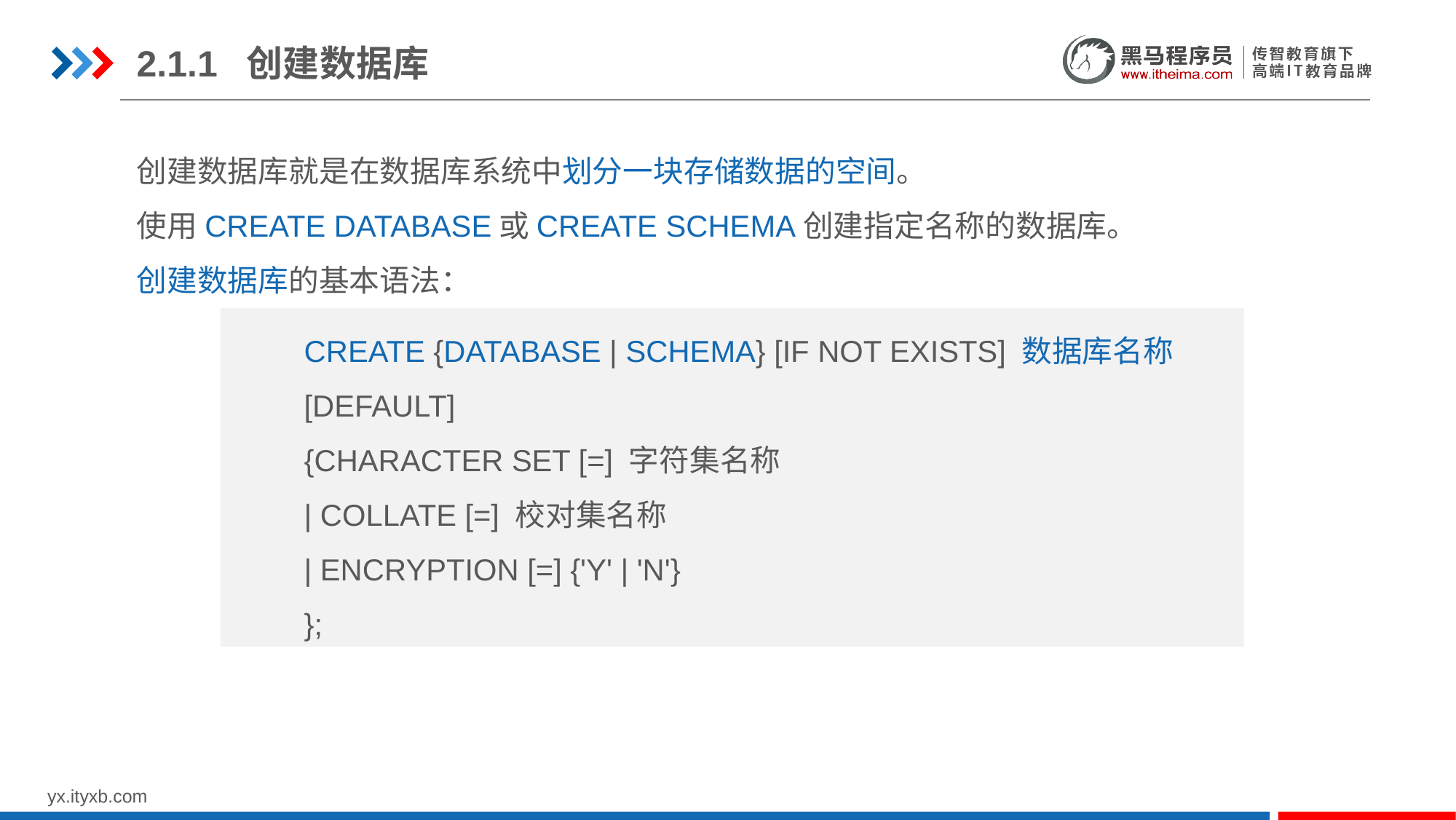

2.1.1  创建数据库
创建数据库就是在数据库系统中划分一块存储数据的空间。
使用CREATE DATABASE或CREATE SCHEMA创建指定名称的数据库。
创建数据库的基本语法：
CREATE {DATABASE | SCHEMA} [IF NOT EXISTS] 数据库名称
[DEFAULT]
{CHARACTER SET [=] 字符集名称
| COLLATE [=] 校对集名称
| ENCRYPTION [=] {'Y' | 'N'}
};